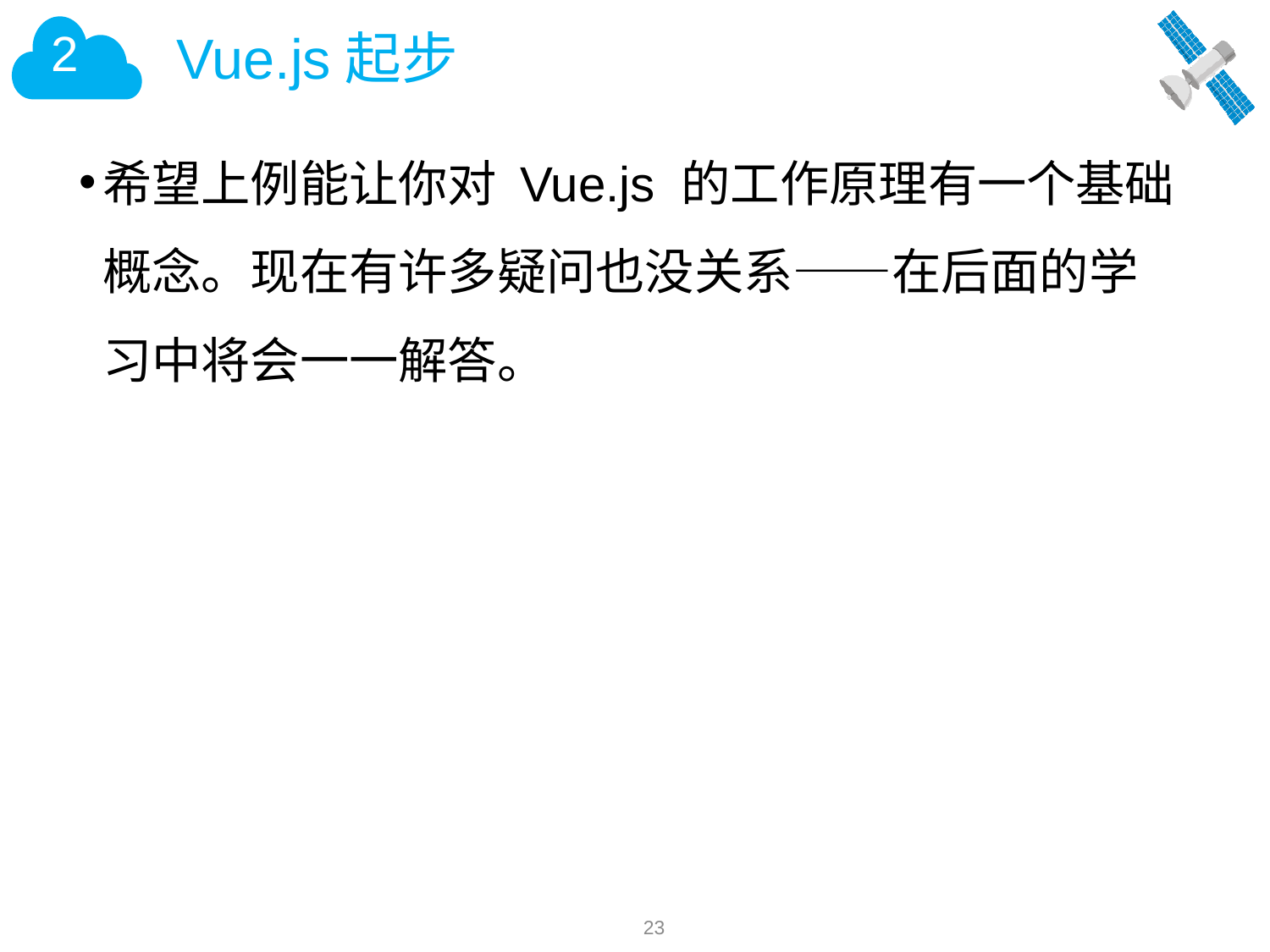

# Vue.js起步
希望上例能让你对 Vue.js 的工作原理有一个基础概念。现在有许多疑问也没关系——在后面的学习中将会一一解答。
23